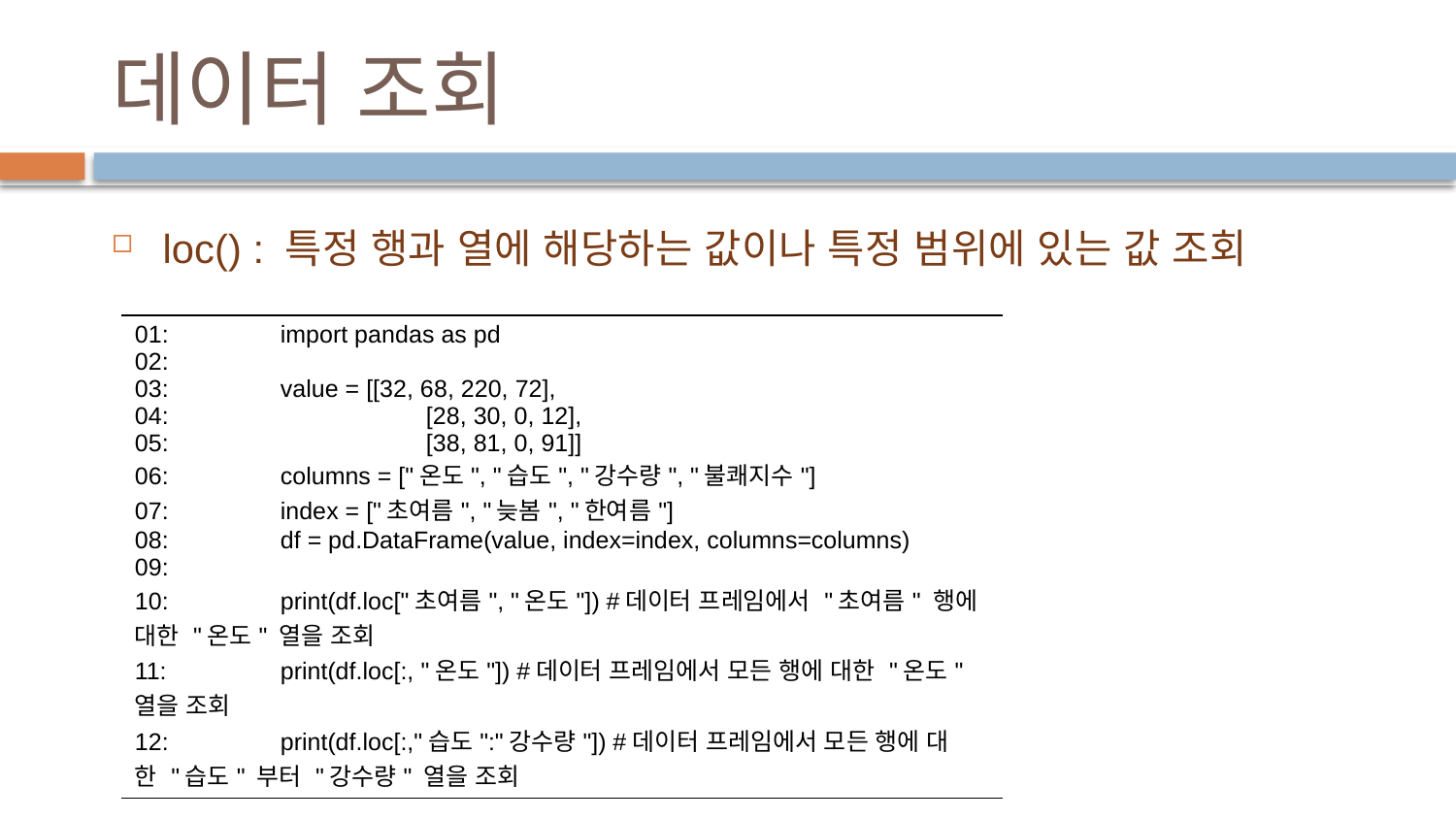

# 데이터 조회
loc() : 특정 행과 열에 해당하는 값이나 특정 범위에 있는 값 조회
| 01: import pandas as pd 02: 03: value = [[32, 68, 220, 72], 04: [28, 30, 0, 12], 05: [38, 81, 0, 91]] 06: columns = ["온도", "습도", "강수량", "불쾌지수"] 07: index = ["초여름", "늦봄", "한여름"] 08: df = pd.DataFrame(value, index=index, columns=columns) 09: 10: print(df.loc["초여름", "온도"]) #데이터 프레임에서 "초여름" 행에 대한 "온도" 열을 조회 11: print(df.loc[:, "온도"]) #데이터 프레임에서 모든 행에 대한 "온도" 열을 조회 12: print(df.loc[:,"습도":"강수량"]) #데이터 프레임에서 모든 행에 대한 "습도" 부터 "강수량" 열을 조회 |
| --- |